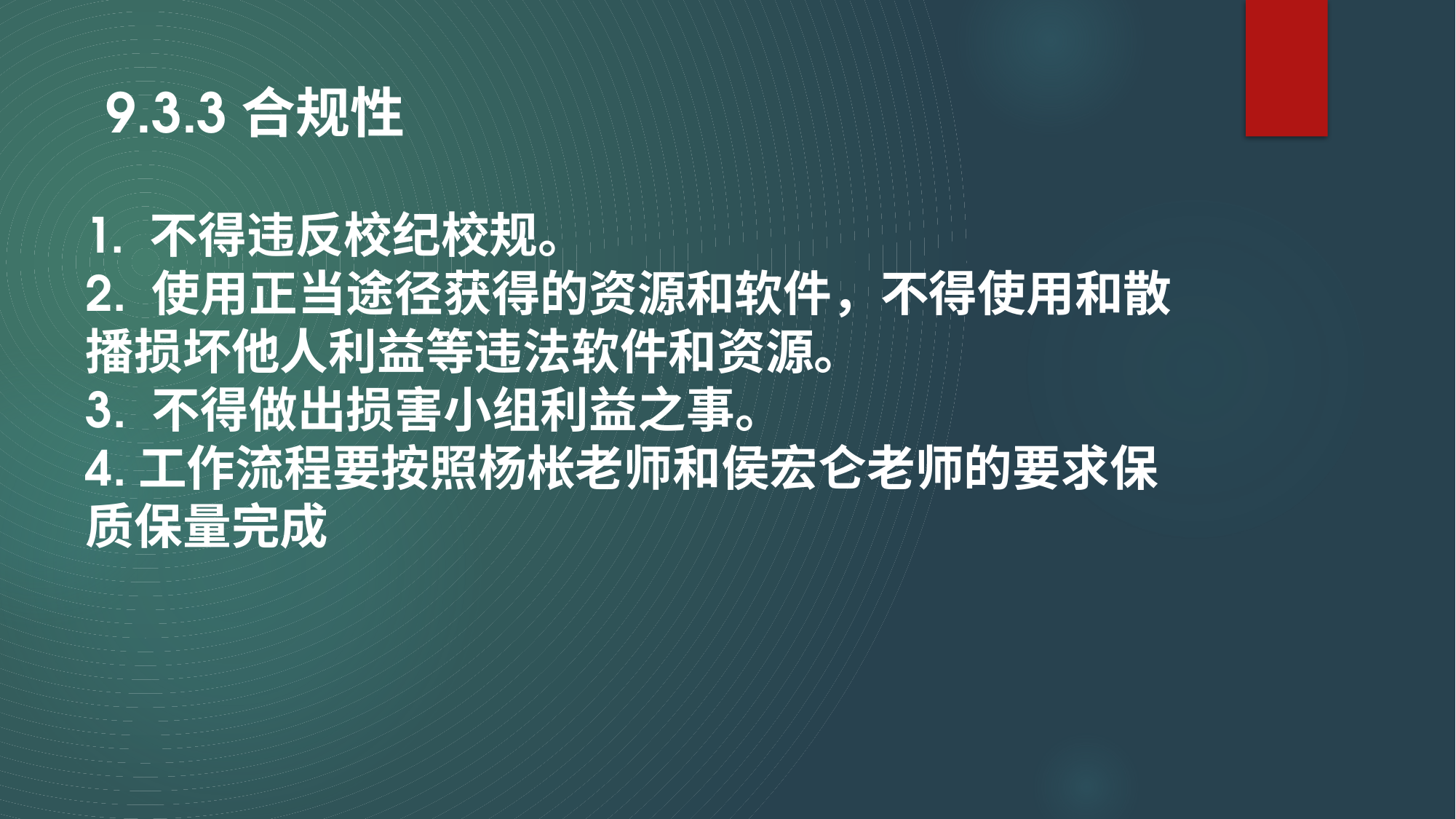

9.3.3合规性
1. 不得违反校纪校规。
2. 使用正当途径获得的资源和软件，不得使用和散播损坏他人利益等违法软件和资源。
3. 不得做出损害小组利益之事。
4.工作流程要按照杨枨老师和侯宏仑老师的要求保质保量完成